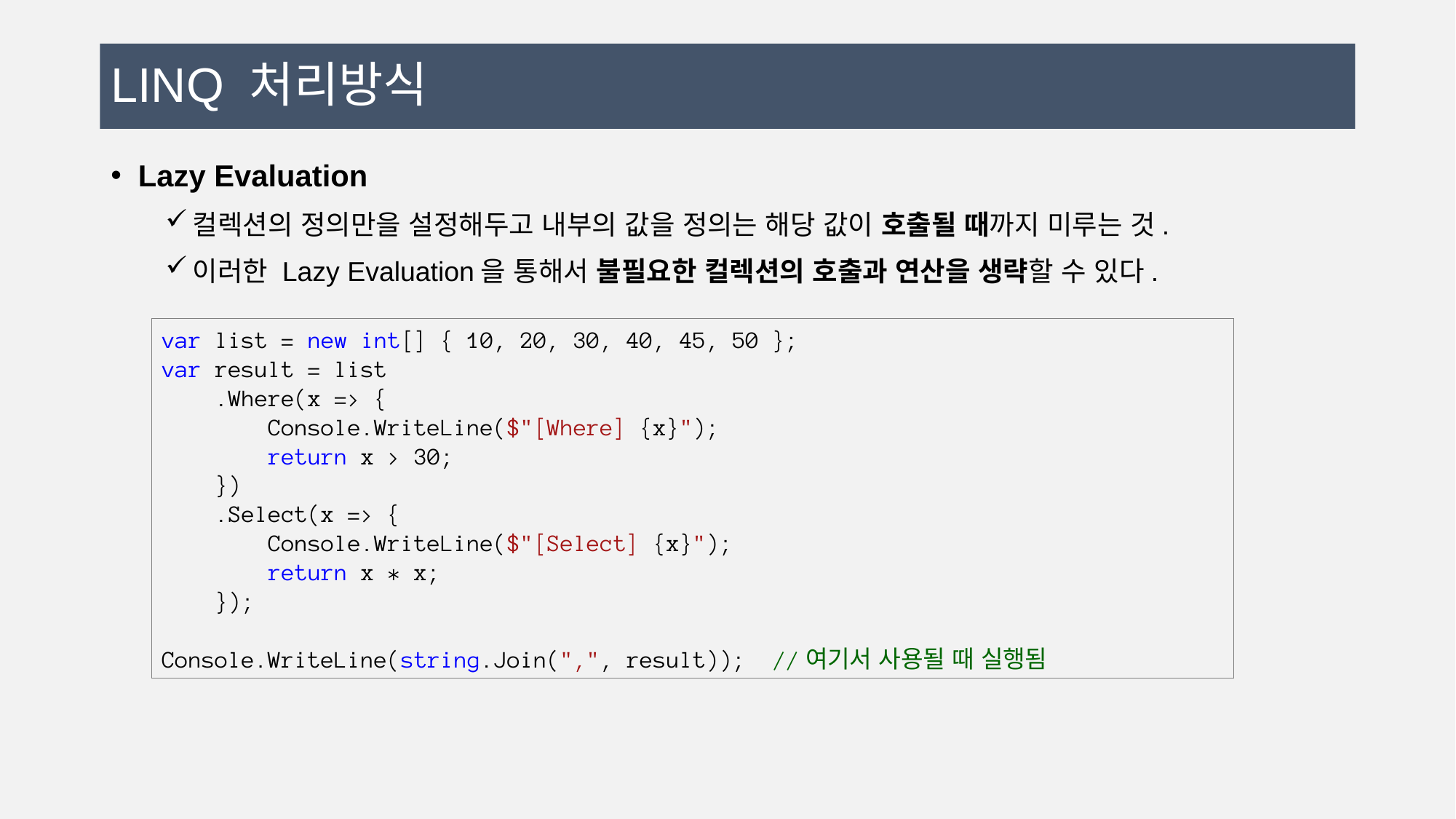

# LINQ 처리방식
Lazy Evaluation
컬렉션의 정의만을 설정해두고 내부의 값을 정의는 해당 값이 호출될 때까지 미루는 것.
이러한 Lazy Evaluation을 통해서 불필요한 컬렉션의 호출과 연산을 생략할 수 있다.
var list = new int[] { 10, 20, 30, 40, 45, 50 };
var result = list
    .Where(x => {
        Console.WriteLine($"[Where] {x}");
        return x > 30;
    })
    .Select(x => {
        Console.WriteLine($"[Select] {x}");
        return x * x;
    });

Console.WriteLine(string.Join(",", result));  //여기서 사용될 때 실행됨